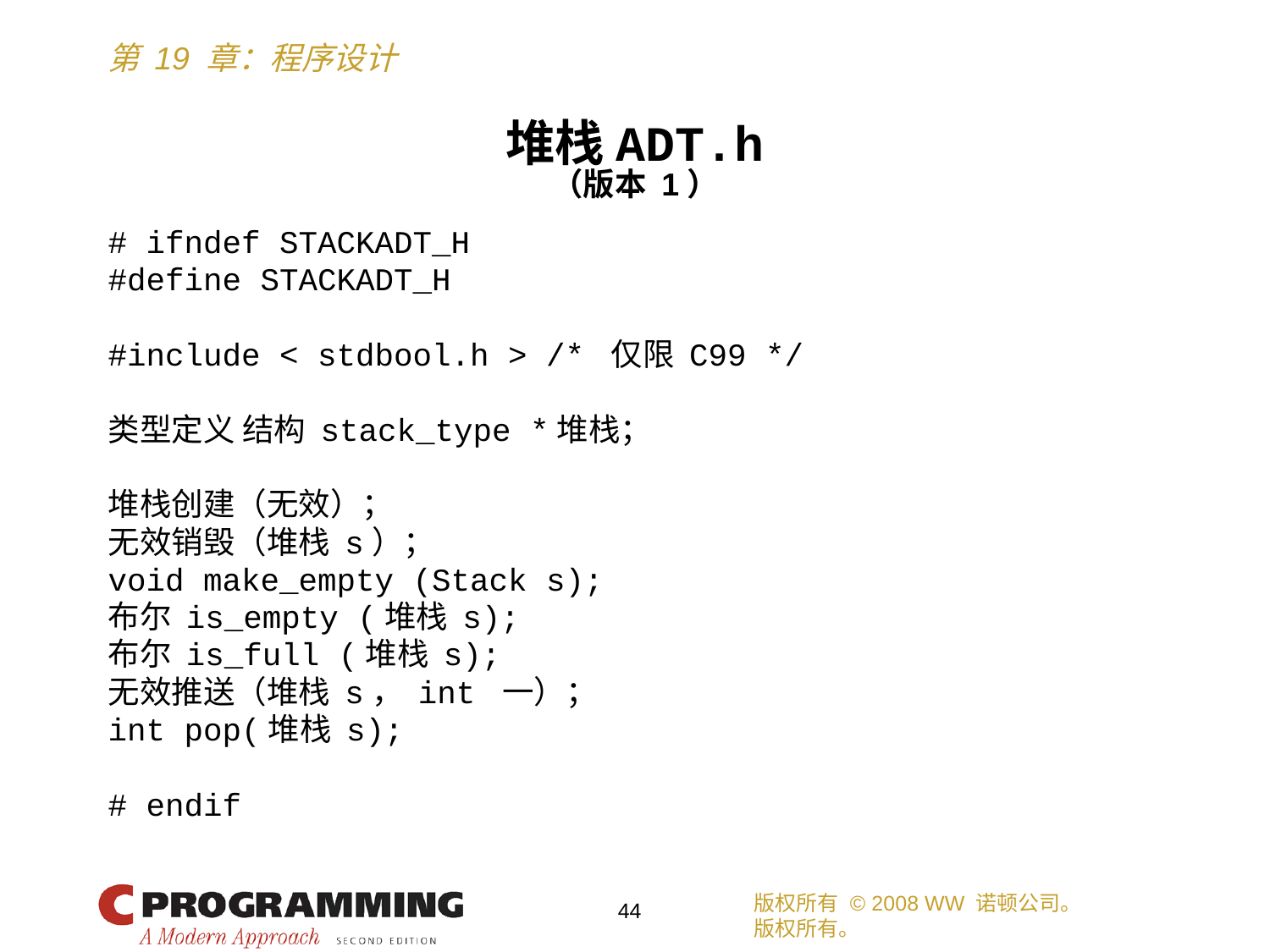

堆栈ADT.h
（版本 1）

# ifndef STACKADT_H
#define STACKADT_H

#include < stdbool.h > /* 仅限 C99 */

类型定义 结构 stack_type *堆栈；

堆栈创建（无效）；
无效销毁（堆栈 s）；
void make_empty (Stack s);
布尔 is_empty (堆栈 s);
布尔 is_full (堆栈 s);
无效推送（堆栈 s， int 一）；
int pop(堆栈 s);

# endif
版权所有 © 2008 WW 诺顿公司。
版权所有。
44